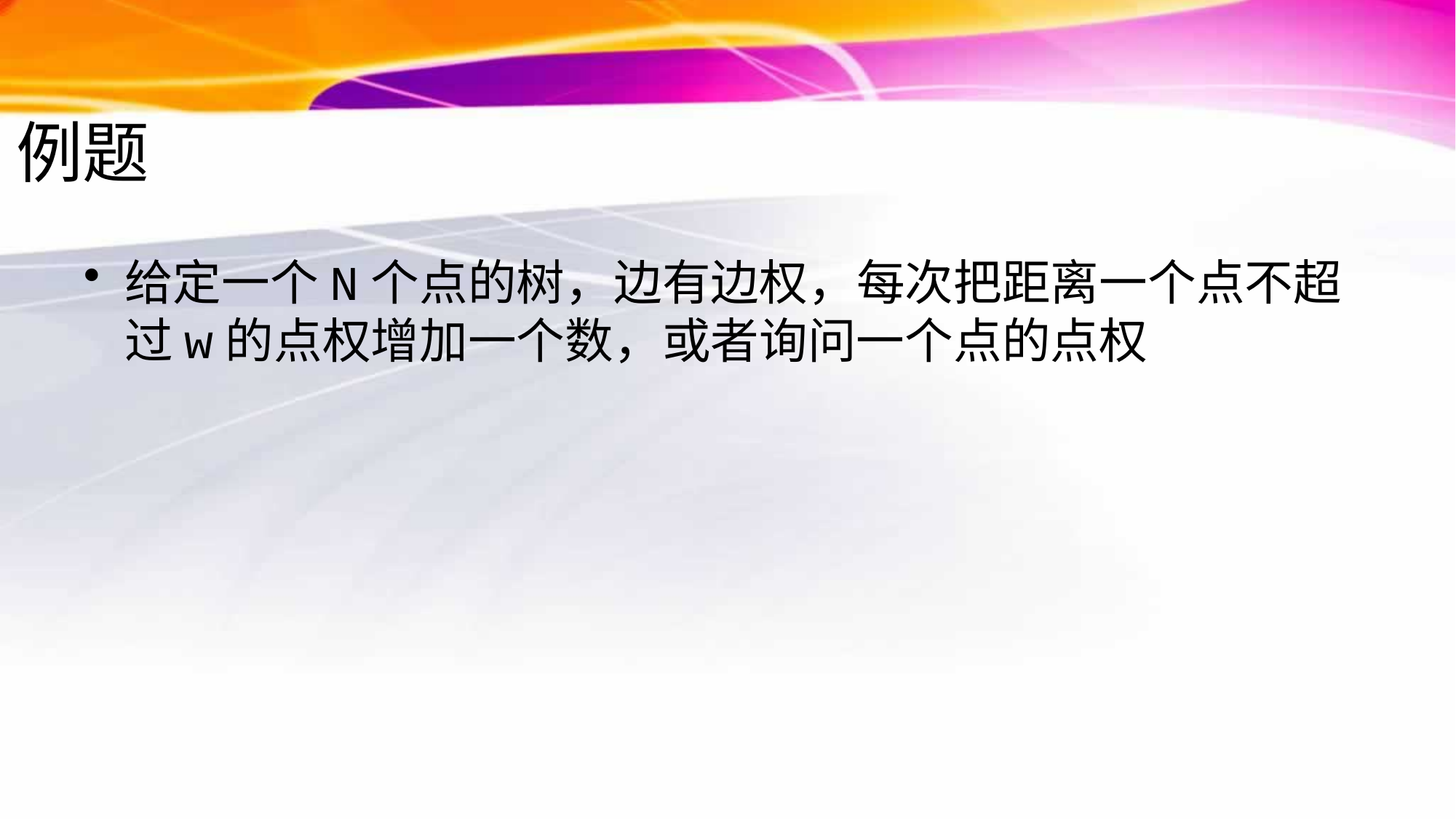

# 例题
给定一个N个点的树，边有边权，每次把距离一个点不超过w的点权增加一个数，或者询问一个点的点权